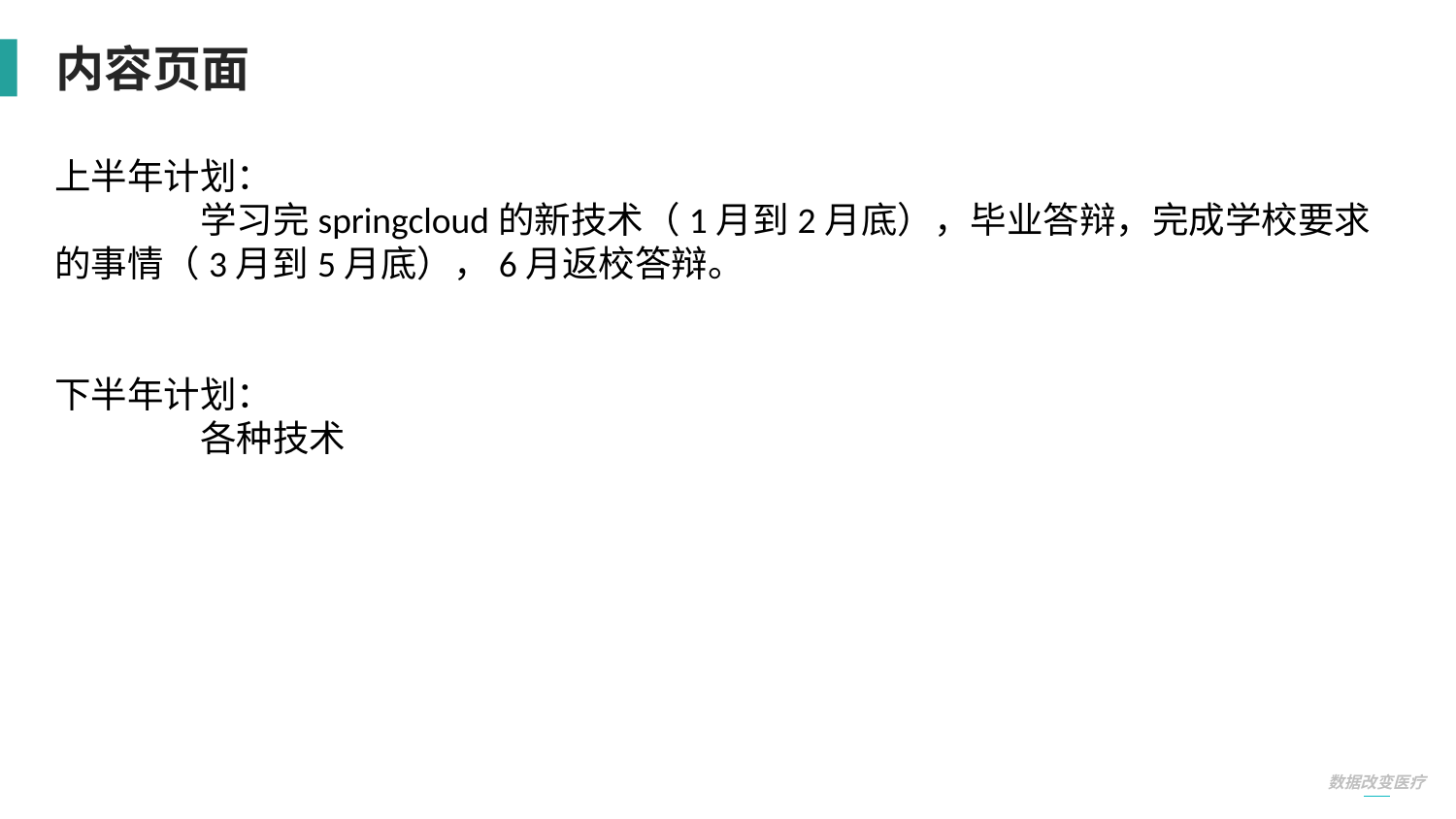

内容页面

上半年计划：
	学习完springcloud的新技术（1月到2月底），毕业答辩，完成学校要求的事情（3月到5月底），6月返校答辩。

下半年计划：
	各种技术

数据改变医疗